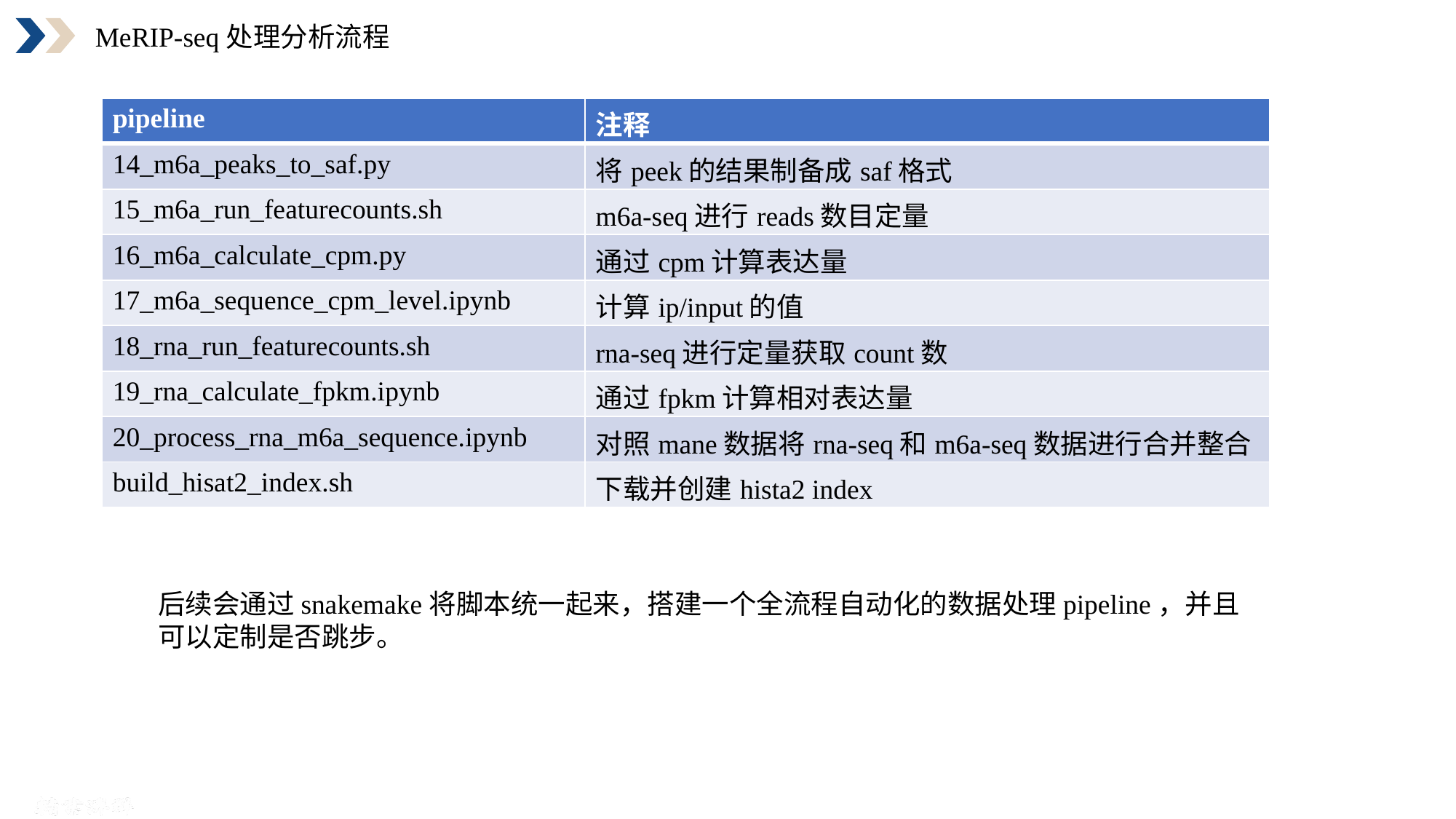

MeRIP-seq处理分析流程
| pipeline | 注释 |
| --- | --- |
| 14\_m6a\_peaks\_to\_saf.py | 将peek的结果制备成saf格式 |
| 15\_m6a\_run\_featurecounts.sh | m6a-seq进行reads数目定量 |
| 16\_m6a\_calculate\_cpm.py | 通过cpm计算表达量 |
| 17\_m6a\_sequence\_cpm\_level.ipynb | 计算ip/input的值 |
| 18\_rna\_run\_featurecounts.sh | rna-seq进行定量获取count数 |
| 19\_rna\_calculate\_fpkm.ipynb | 通过fpkm计算相对表达量 |
| 20\_process\_rna\_m6a\_sequence.ipynb | 对照mane数据将rna-seq和m6a-seq数据进行合并整合 |
| build\_hisat2\_index.sh | 下载并创建hista2 index |
后续会通过snakemake将脚本统一起来，搭建一个全流程自动化的数据处理pipeline，并且可以定制是否跳步。